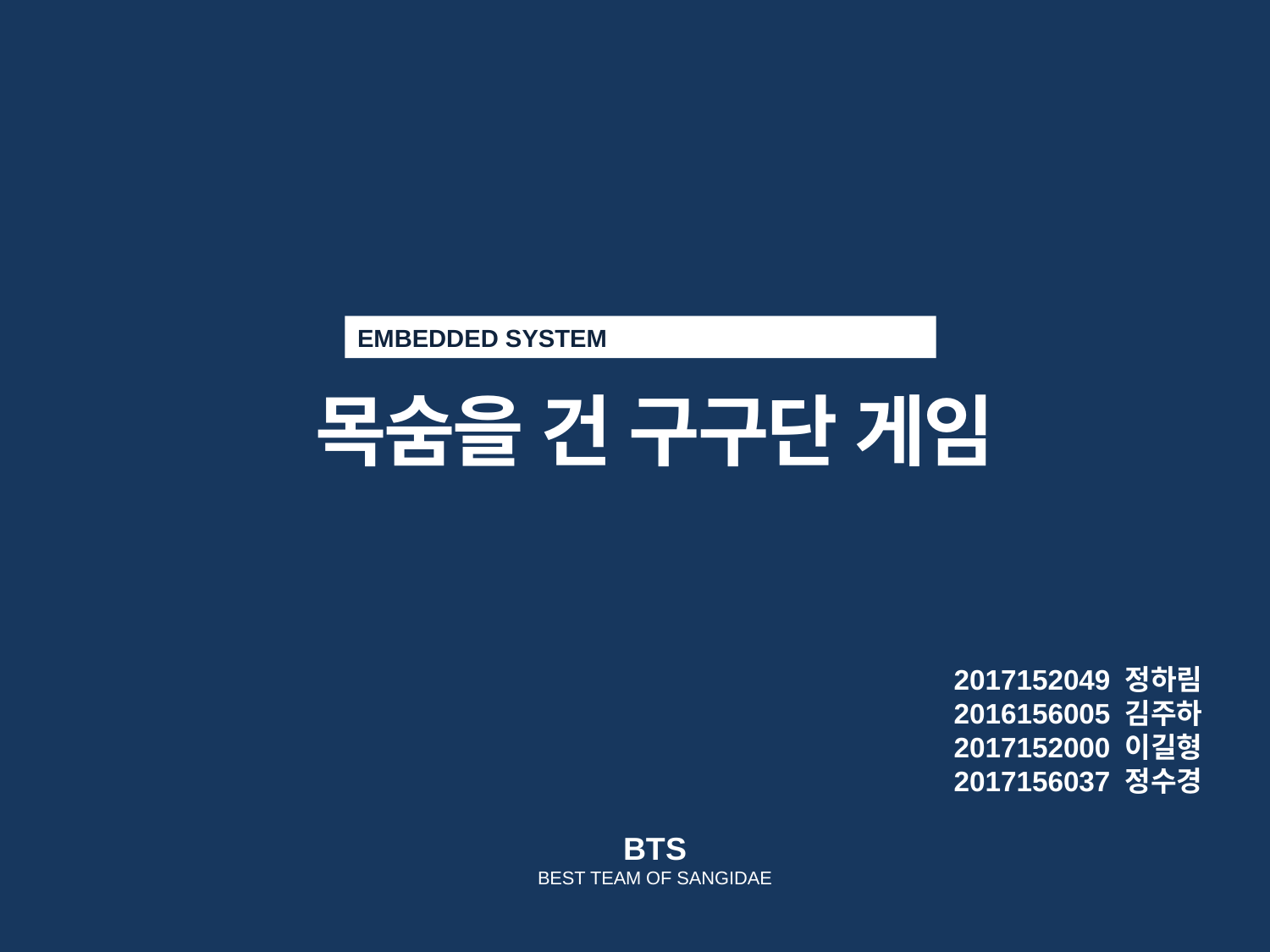

EMBEDDED SYSTEM
 목숨을 건 구구단 게임
2017152049 정하림
2016156005 김주하
2017152000 이길형
2017156037 정수경
BTS
BEST TEAM OF SANGIDAE